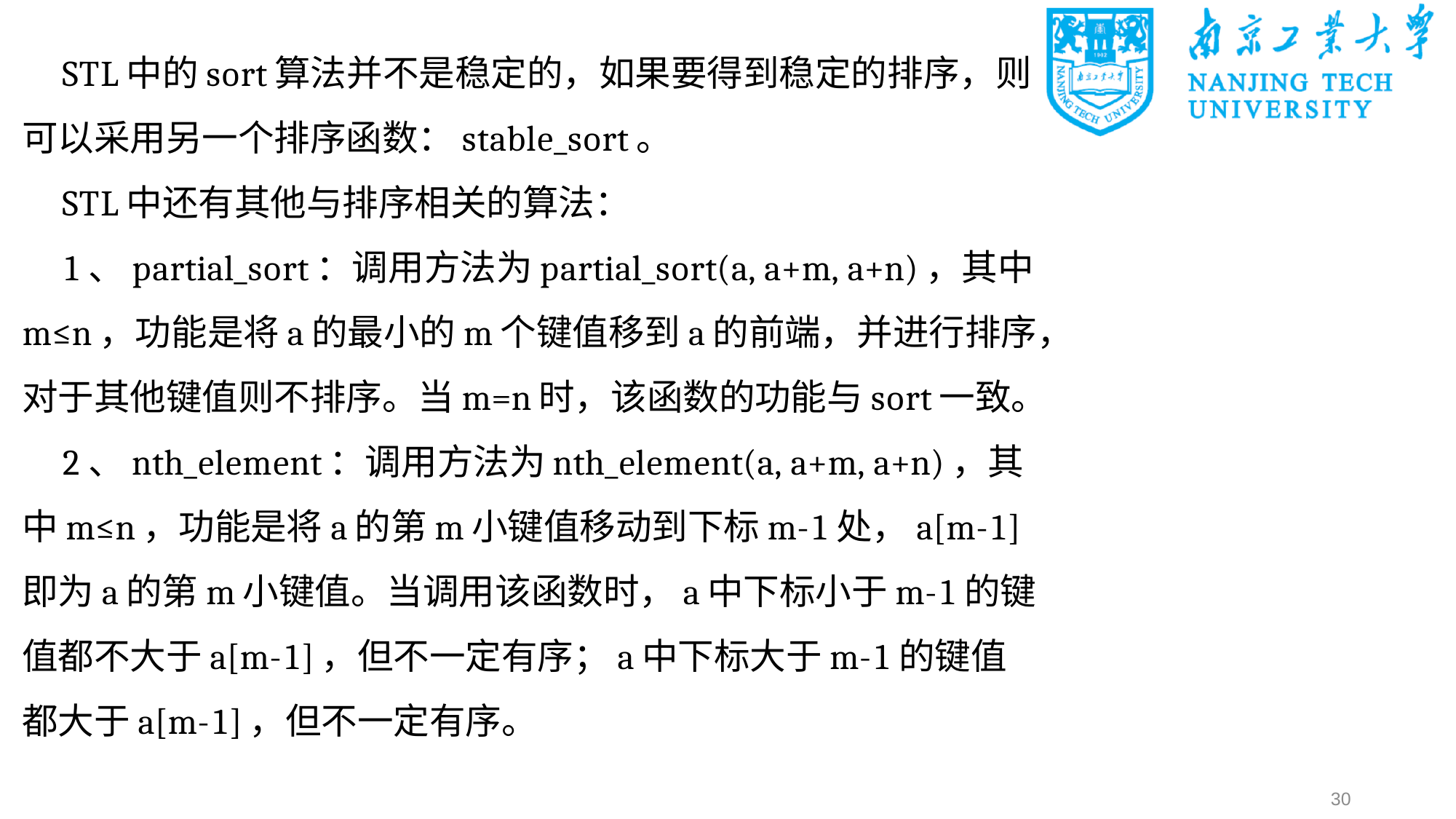

STL中的sort算法并不是稳定的，如果要得到稳定的排序，则可以采用另一个排序函数：stable_sort。
STL中还有其他与排序相关的算法：
1、partial_sort：调用方法为partial_sort(a, a+m, a+n)，其中m≤n，功能是将a的最小的m个键值移到a的前端，并进行排序，对于其他键值则不排序。当m=n时，该函数的功能与sort一致。
2、nth_element：调用方法为nth_element(a, a+m, a+n)，其中m≤n，功能是将a的第m小键值移动到下标m-1处，a[m-1]即为a的第m小键值。当调用该函数时，a中下标小于m-1的键值都不大于a[m-1]，但不一定有序；a中下标大于m-1的键值都大于a[m-1]，但不一定有序。

30